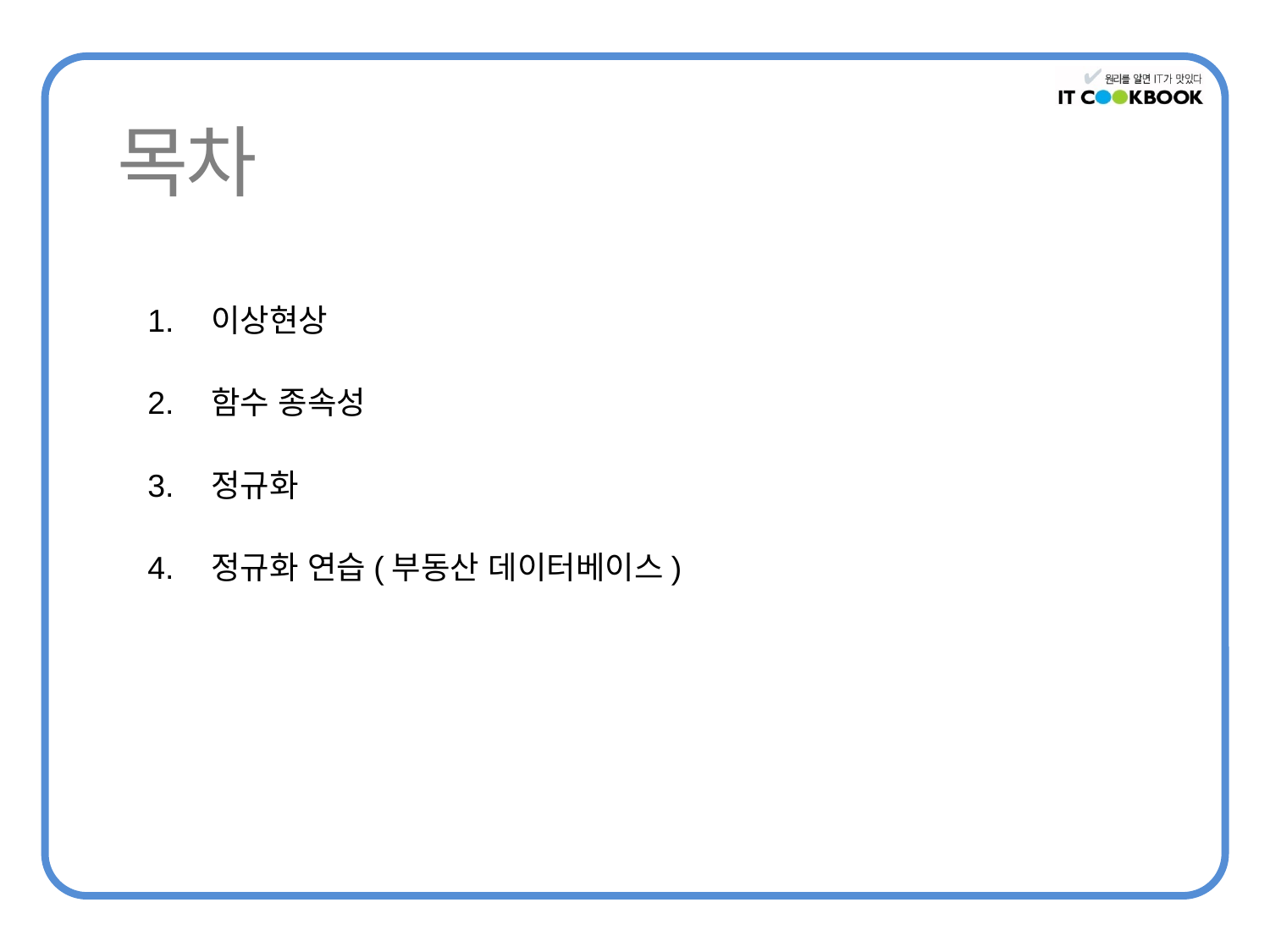

이상현상
함수 종속성
정규화
정규화 연습(부동산 데이터베이스)